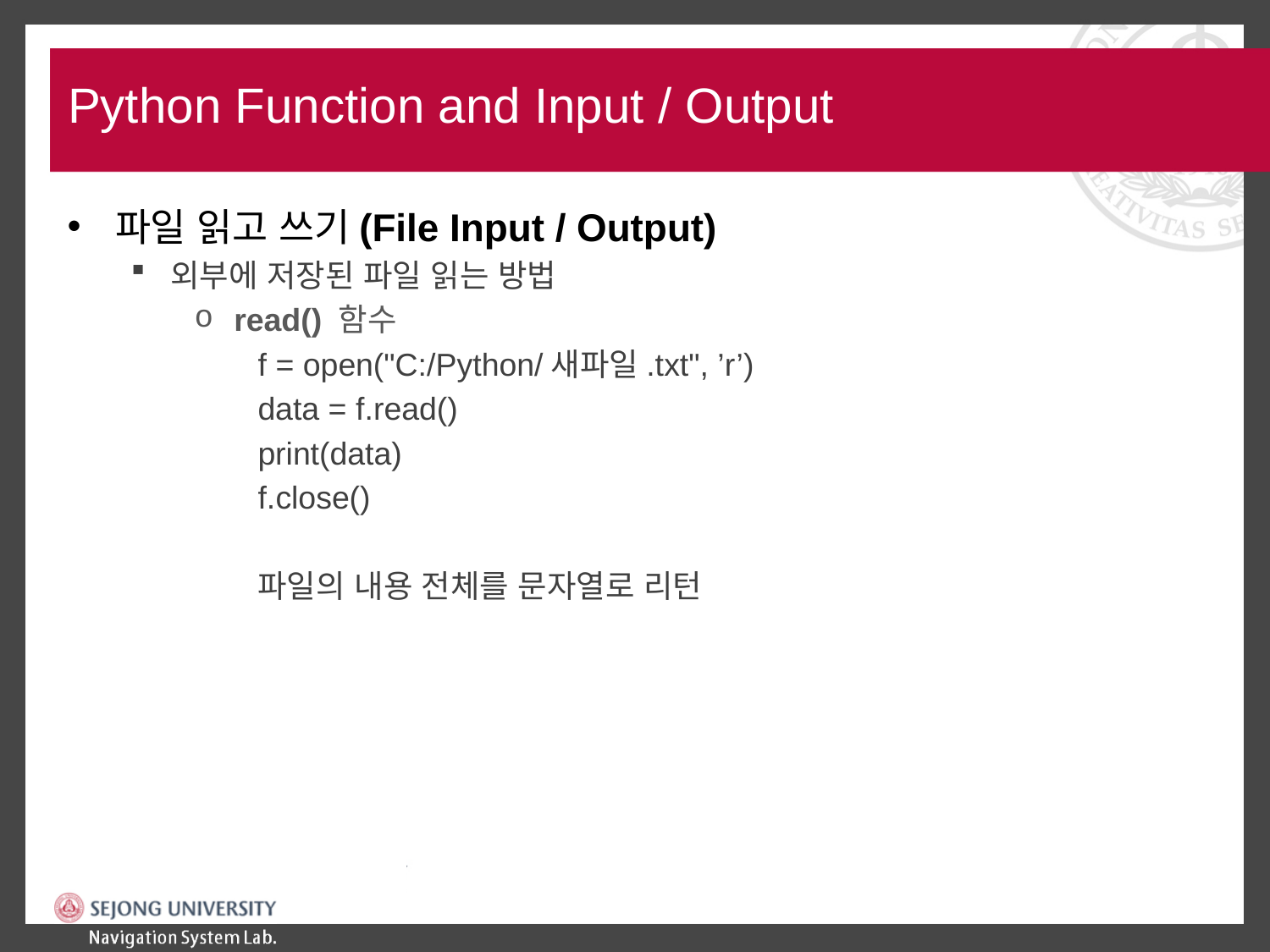

# Python Function and Input / Output
파일 읽고 쓰기(File Input / Output)
외부에 저장된 파일 읽는 방법
read() 함수
f = open("C:/Python/새파일.txt", ’r’)
data = f.read()
print(data)
f.close()

파일의 내용 전체를 문자열로 리턴